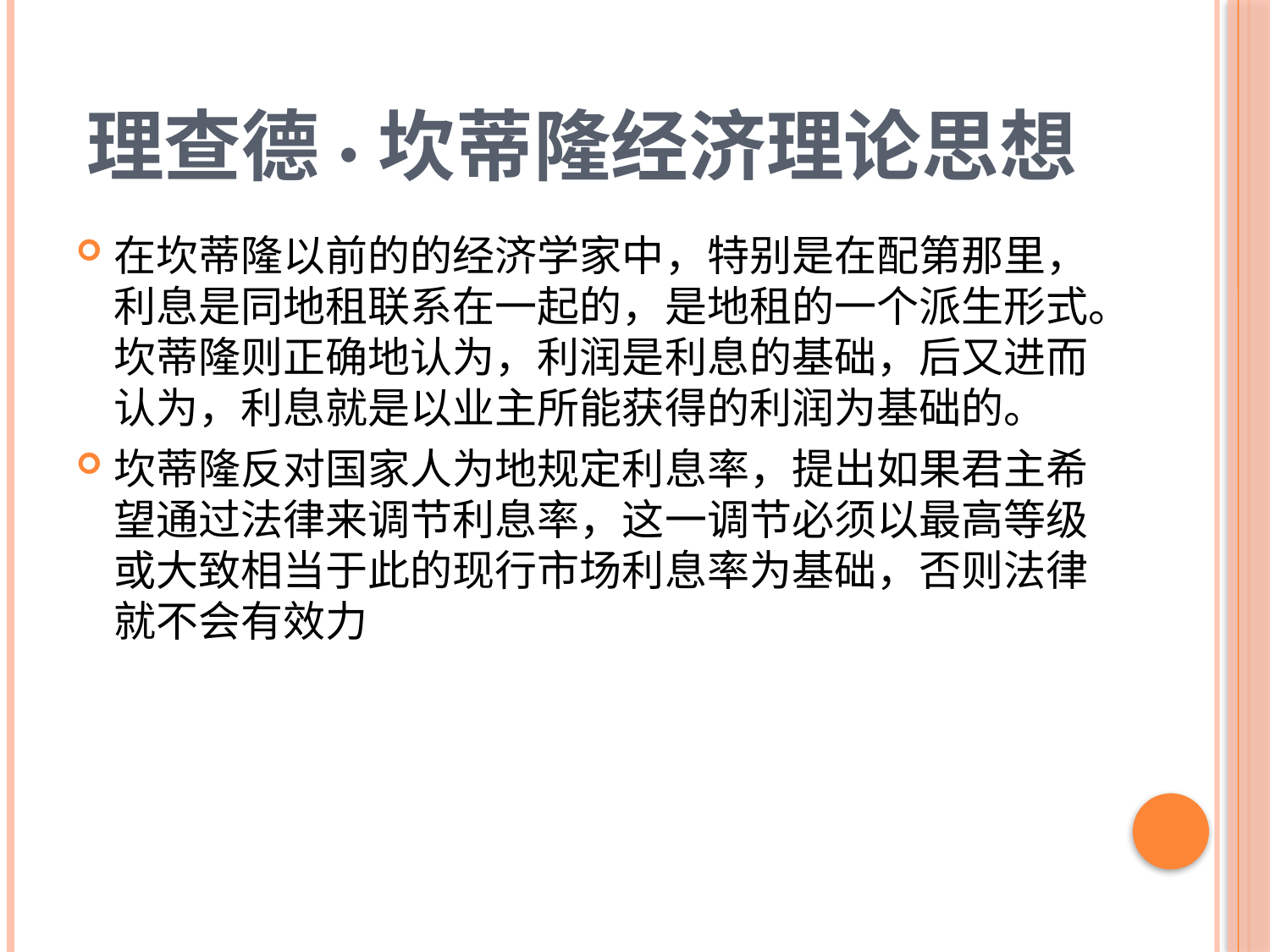

# 理查德·坎蒂隆经济理论思想
在坎蒂隆以前的的经济学家中，特别是在配第那里，利息是同地租联系在一起的，是地租的一个派生形式。坎蒂隆则正确地认为，利润是利息的基础，后又进而认为，利息就是以业主所能获得的利润为基础的。
坎蒂隆反对国家人为地规定利息率，提出如果君主希望通过法律来调节利息率，这一调节必须以最高等级或大致相当于此的现行市场利息率为基础，否则法律就不会有效力